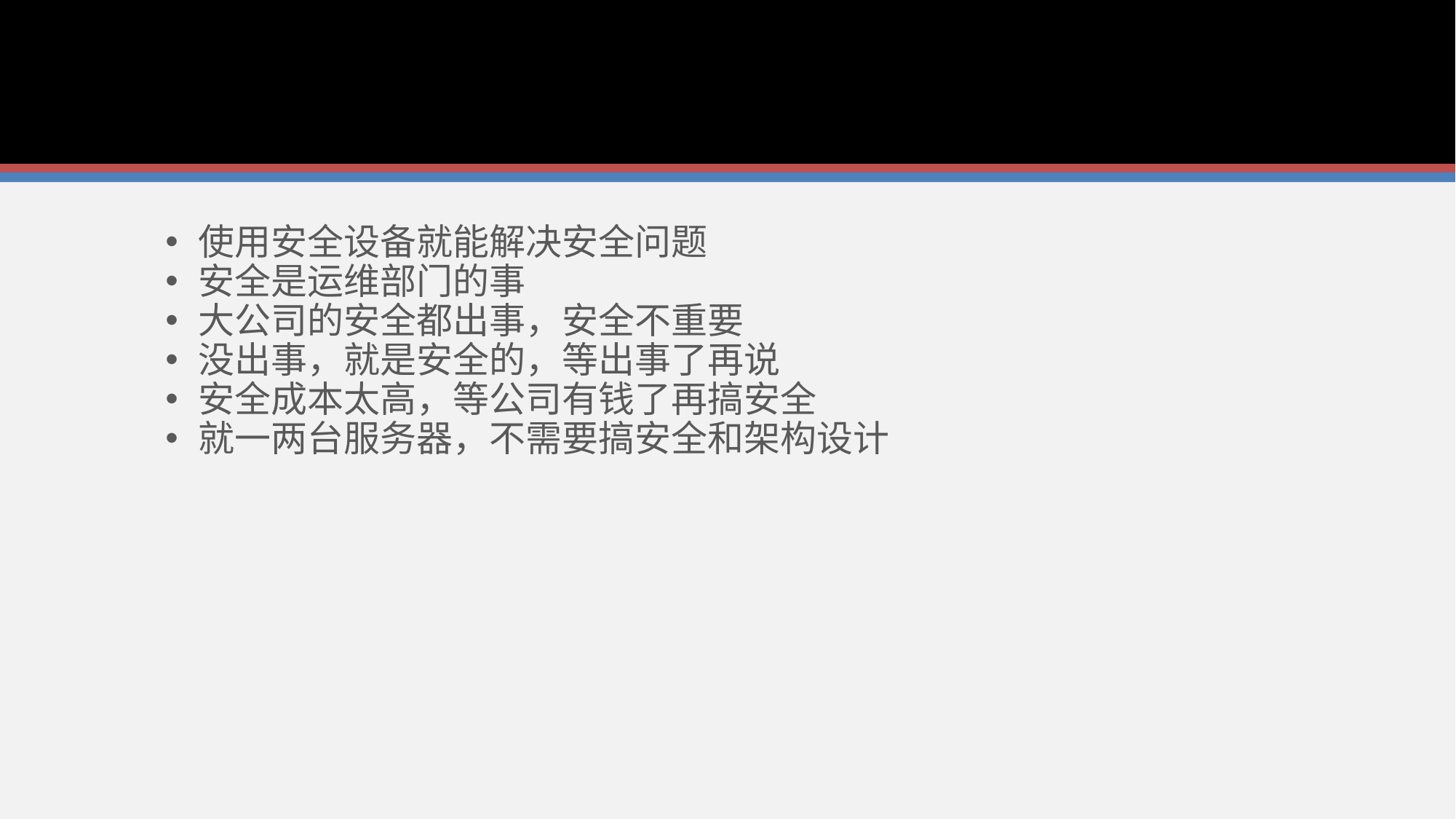

使用安全设备就能解决安全问题
安全是运维部门的事
大公司的安全都出事，安全不重要
没出事，就是安全的，等出事了再说
安全成本太高，等公司有钱了再搞安全
就一两台服务器，不需要搞安全和架构设计